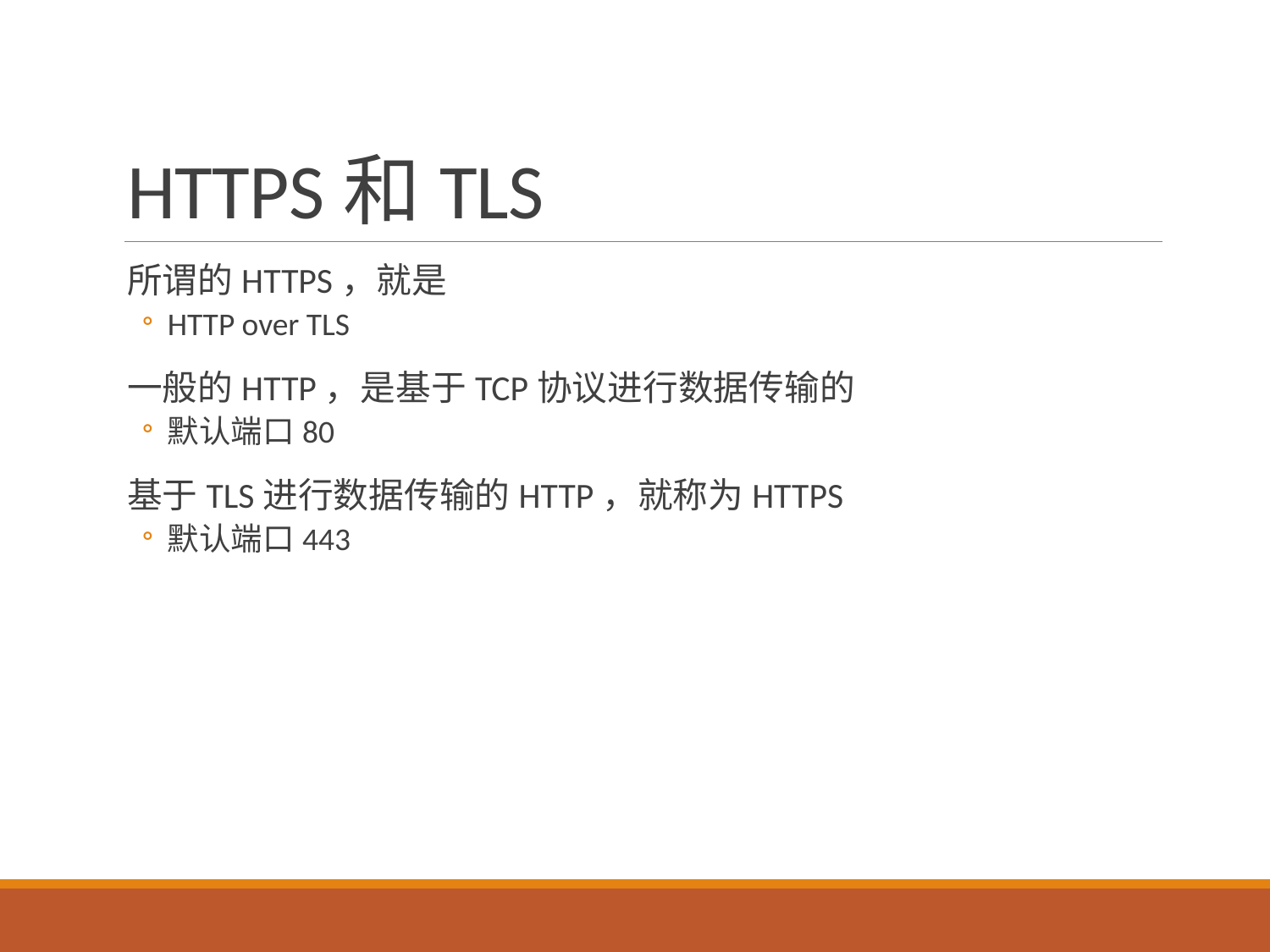

# HTTPS和TLS
所谓的HTTPS，就是
HTTP over TLS
一般的HTTP，是基于TCP协议进行数据传输的
默认端口80
基于TLS进行数据传输的HTTP，就称为HTTPS
默认端口443
79